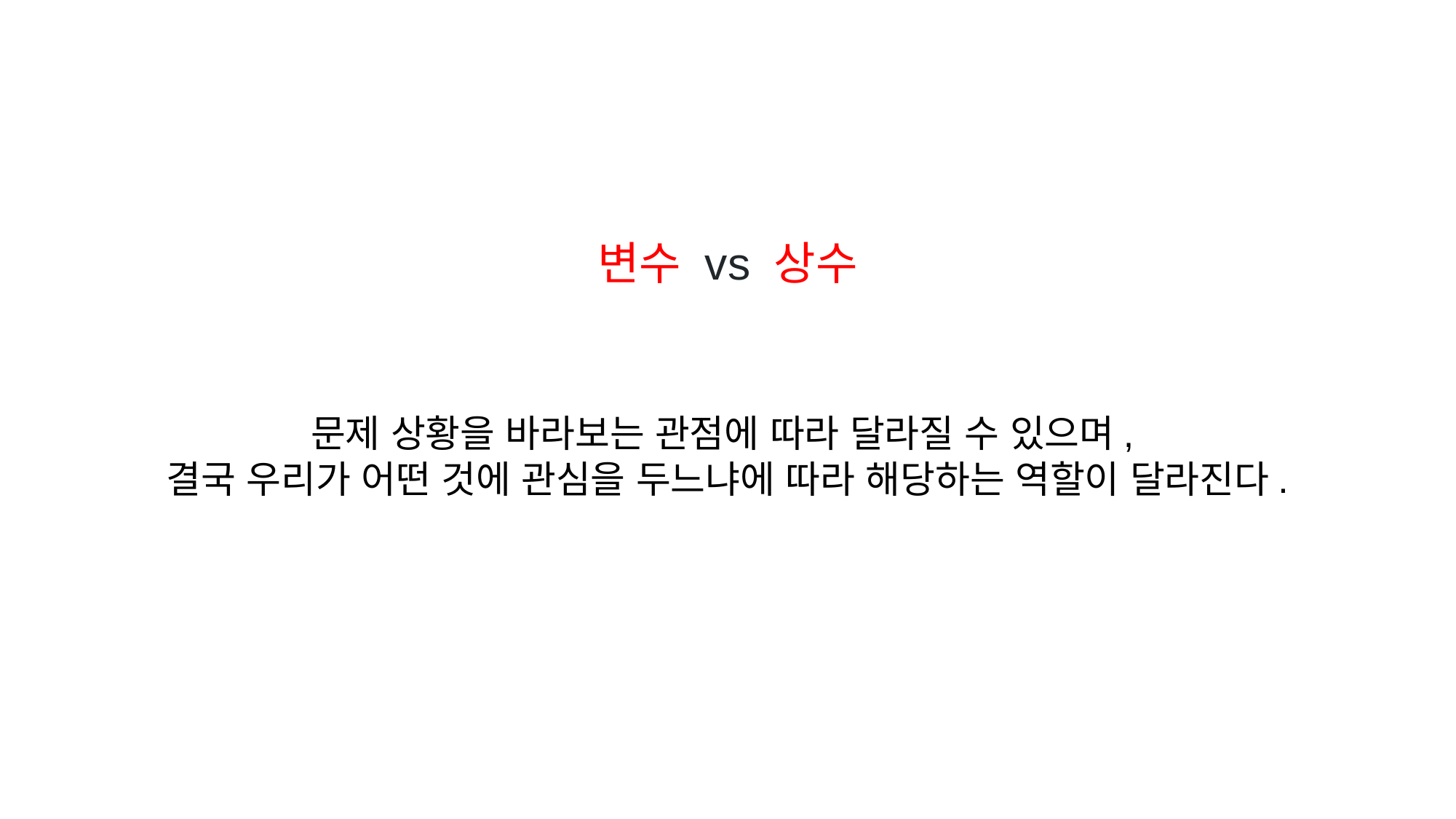

변수 vs 상수
문제 상황을 바라보는 관점에 따라 달라질 수 있으며,
결국 우리가 어떤 것에 관심을 두느냐에 따라 해당하는 역할이 달라진다.